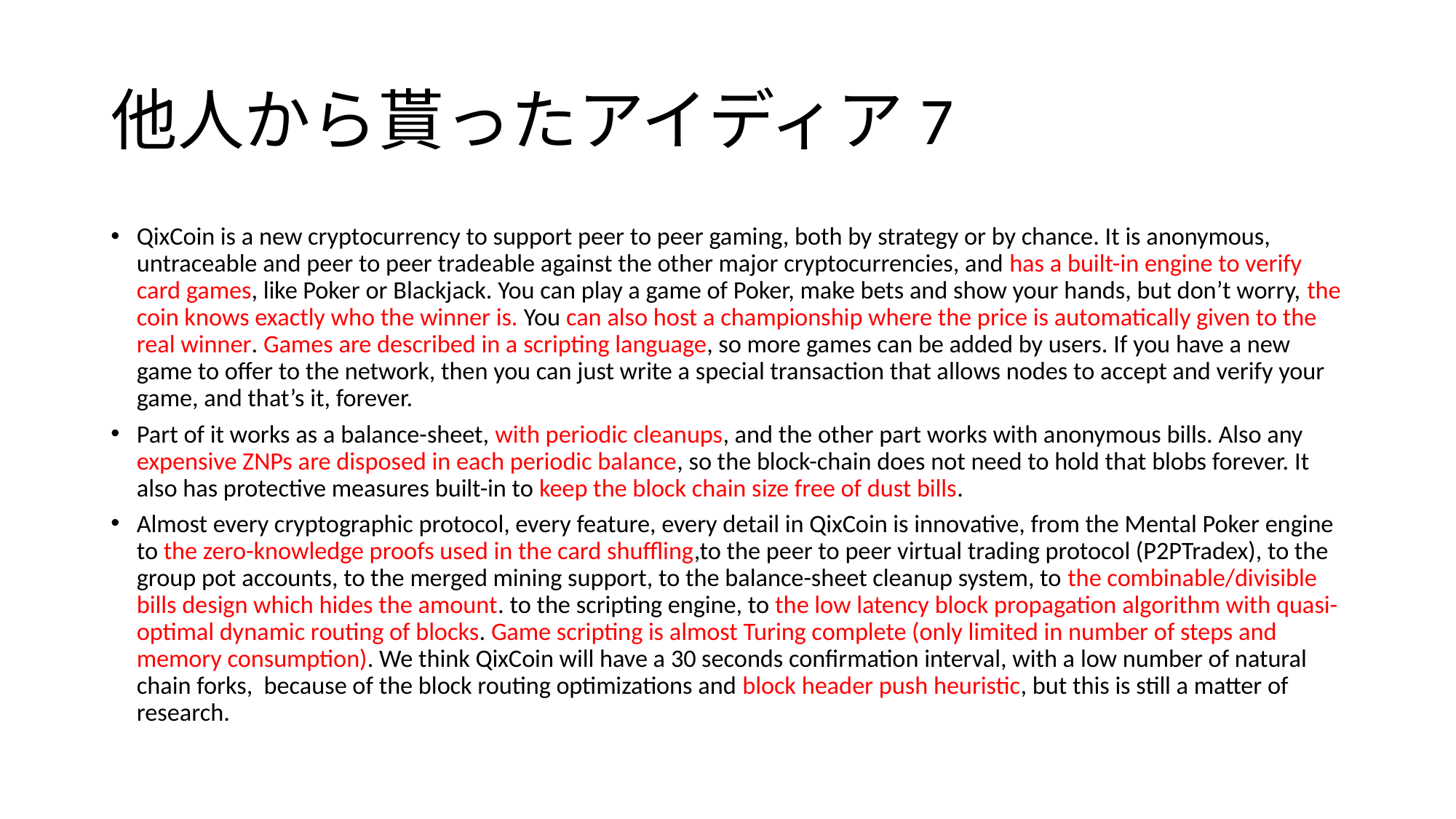

# 他人から貰ったアイディア7
QixCoin is a new cryptocurrency to support peer to peer gaming, both by strategy or by chance. It is anonymous, untraceable and peer to peer tradeable against the other major cryptocurrencies, and has a built-in engine to verify card games, like Poker or Blackjack. You can play a game of Poker, make bets and show your hands, but don’t worry, the coin knows exactly who the winner is. You can also host a championship where the price is automatically given to the real winner. Games are described in a scripting language, so more games can be added by users. If you have a new game to offer to the network, then you can just write a special transaction that allows nodes to accept and verify your game, and that’s it, forever.
Part of it works as a balance-sheet, with periodic cleanups, and the other part works with anonymous bills. Also any expensive ZNPs are disposed in each periodic balance, so the block-chain does not need to hold that blobs forever. It also has protective measures built-in to keep the block chain size free of dust bills.
Almost every cryptographic protocol, every feature, every detail in QixCoin is innovative, from the Mental Poker engine to the zero-knowledge proofs used in the card shuffling,to the peer to peer virtual trading protocol (P2PTradex), to the group pot accounts, to the merged mining support, to the balance-sheet cleanup system, to the combinable/divisible bills design which hides the amount. to the scripting engine, to the low latency block propagation algorithm with quasi-optimal dynamic routing of blocks. Game scripting is almost Turing complete (only limited in number of steps and memory consumption). We think QixCoin will have a 30 seconds confirmation interval, with a low number of natural chain forks,  because of the block routing optimizations and block header push heuristic, but this is still a matter of research.